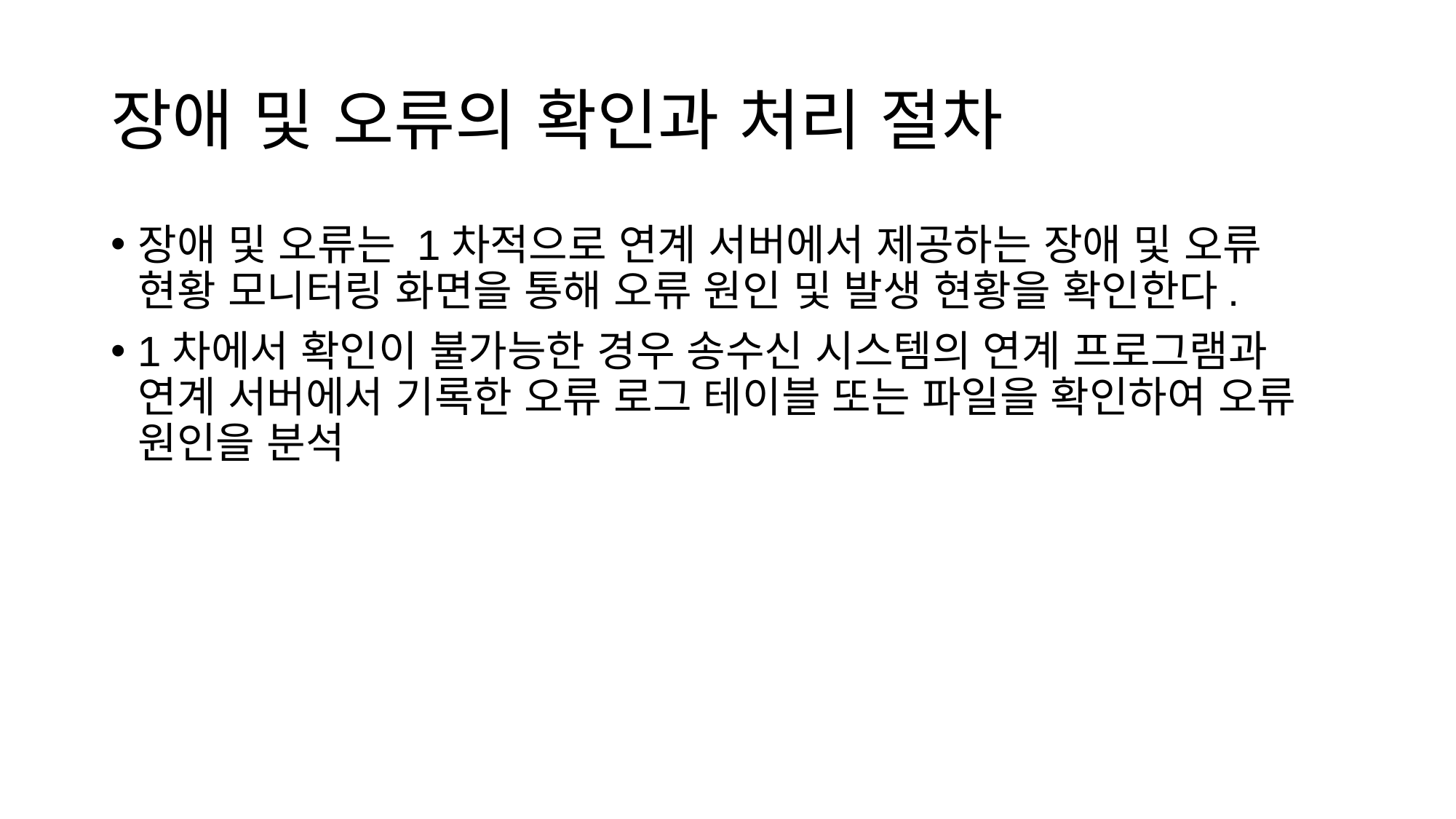

# 장애 및 오류의 확인과 처리 절차
장애 및 오류는 1차적으로 연계 서버에서 제공하는 장애 및 오류 현황 모니터링 화면을 통해 오류 원인 및 발생 현황을 확인한다.
1차에서 확인이 불가능한 경우 송수신 시스템의 연계 프로그램과 연계 서버에서 기록한 오류 로그 테이블 또는 파일을 확인하여 오류 원인을 분석